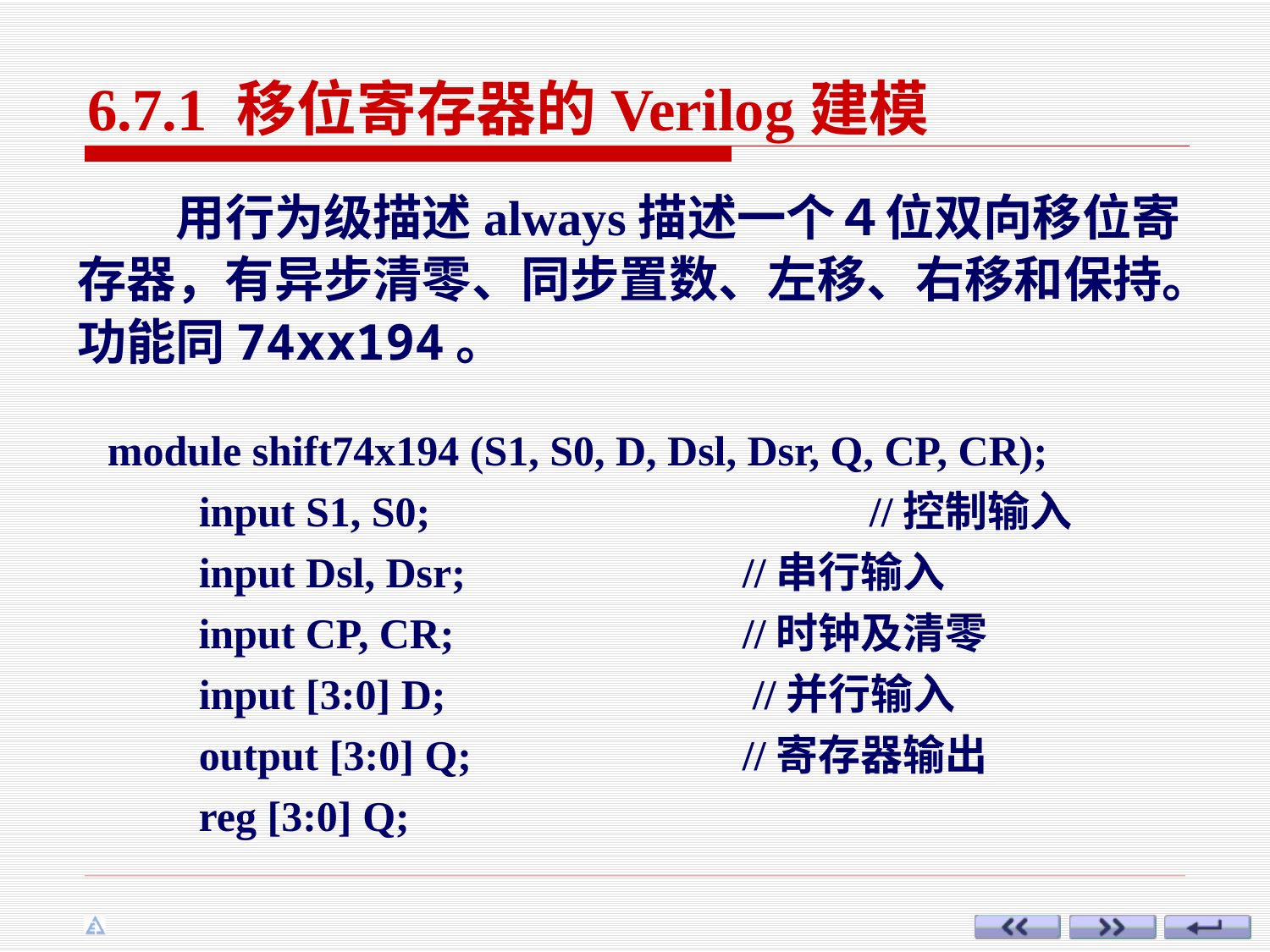

6.7.1 移位寄存器的Verilog建模
　　用行为级描述always描述一个４位双向移位寄存器，有异步清零、同步置数、左移、右移和保持。功能同74xx194。
module shift74x194 (S1, S0, D, Dsl, Dsr, Q, CP, CR);
   　input S1, S0;                   		//控制输入
   　input Dsl, Dsr;                 	//串行输入
  　 input CP, CR;                  	//时钟及清零
   　input [3:0] D;                	　　　//并行输入
   　output [3:0] Q;                	//寄存器输出
  　 reg [3:0] Q;